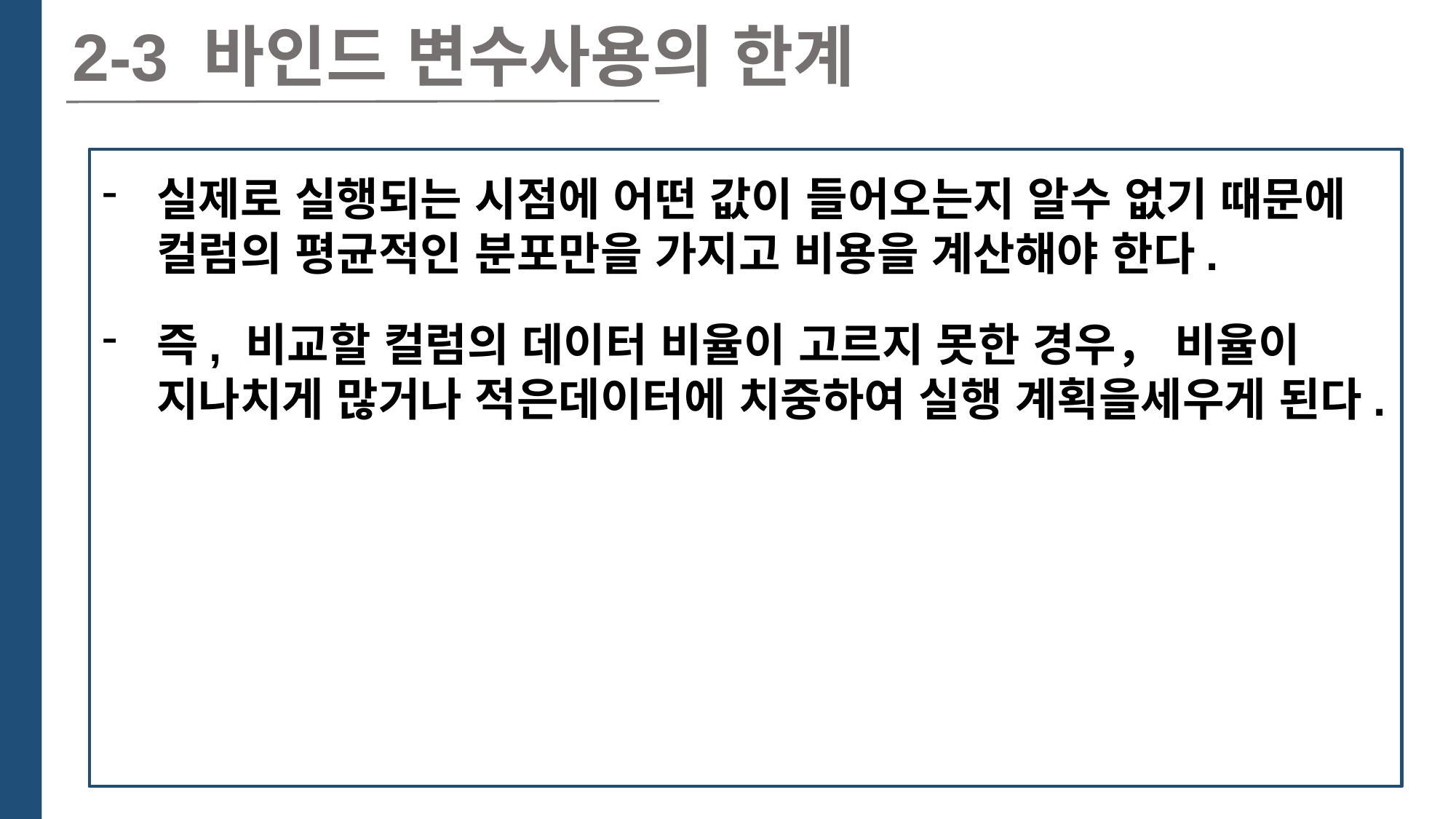

2-3 바인드 변수사용의 한계
실제로 실행되는 시점에 어떤 값이 들어오는지 알수 없기 때문에 컬럼의 평균적인 분포만을 가지고 비용을 계산해야 한다.
즉, 비교할 컬럼의 데이터 비율이 고르지 못한 경우， 비율이 지나치게 많거나 적은데이터에 치중하여 실행 계획을세우게 된다.